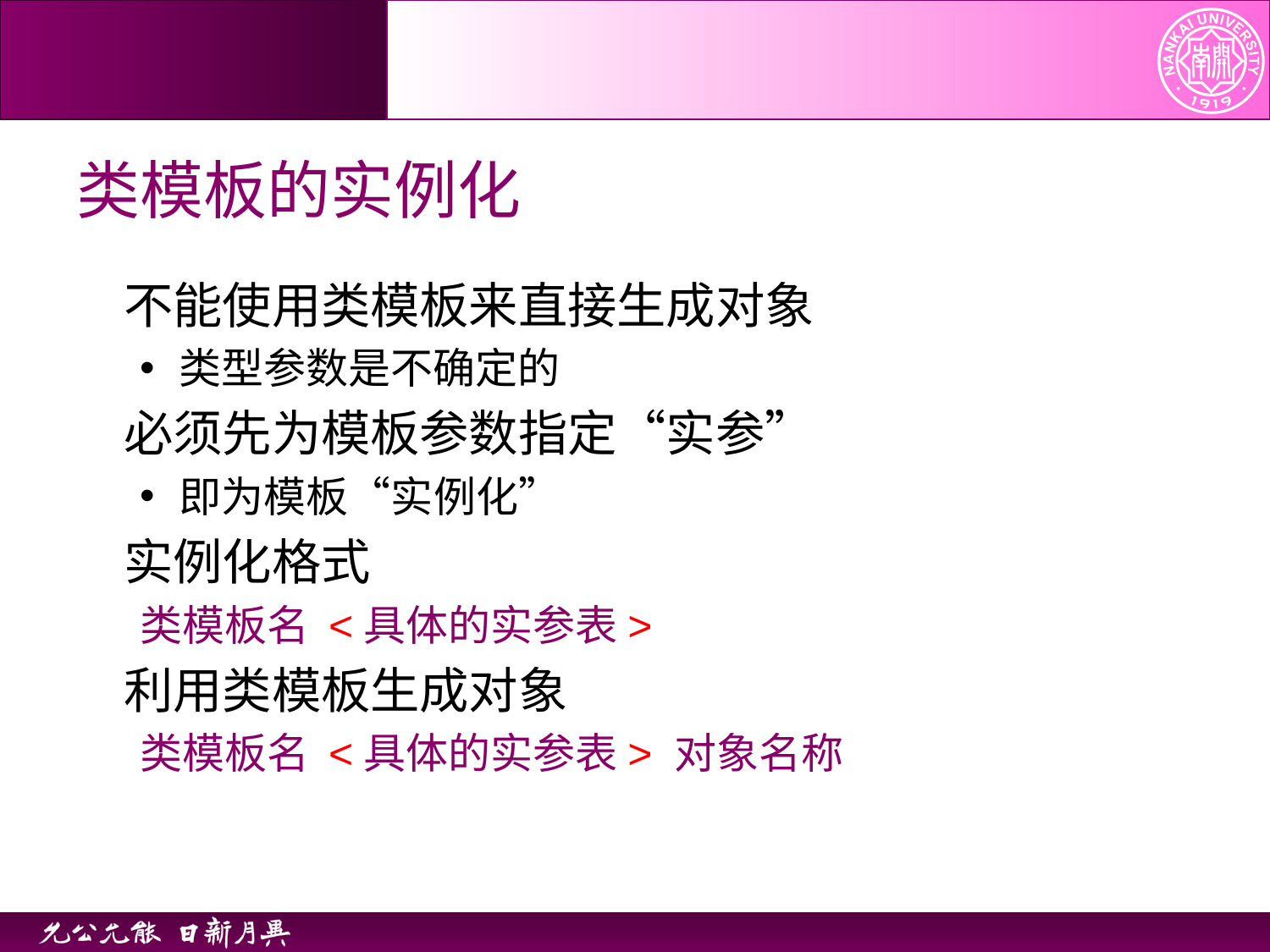

# 类模板的实例化
不能使用类模板来直接生成对象
类型参数是不确定的
必须先为模板参数指定“实参”
即为模板“实例化”
实例化格式
类模板名 <具体的实参表>
利用类模板生成对象
类模板名 <具体的实参表> 对象名称